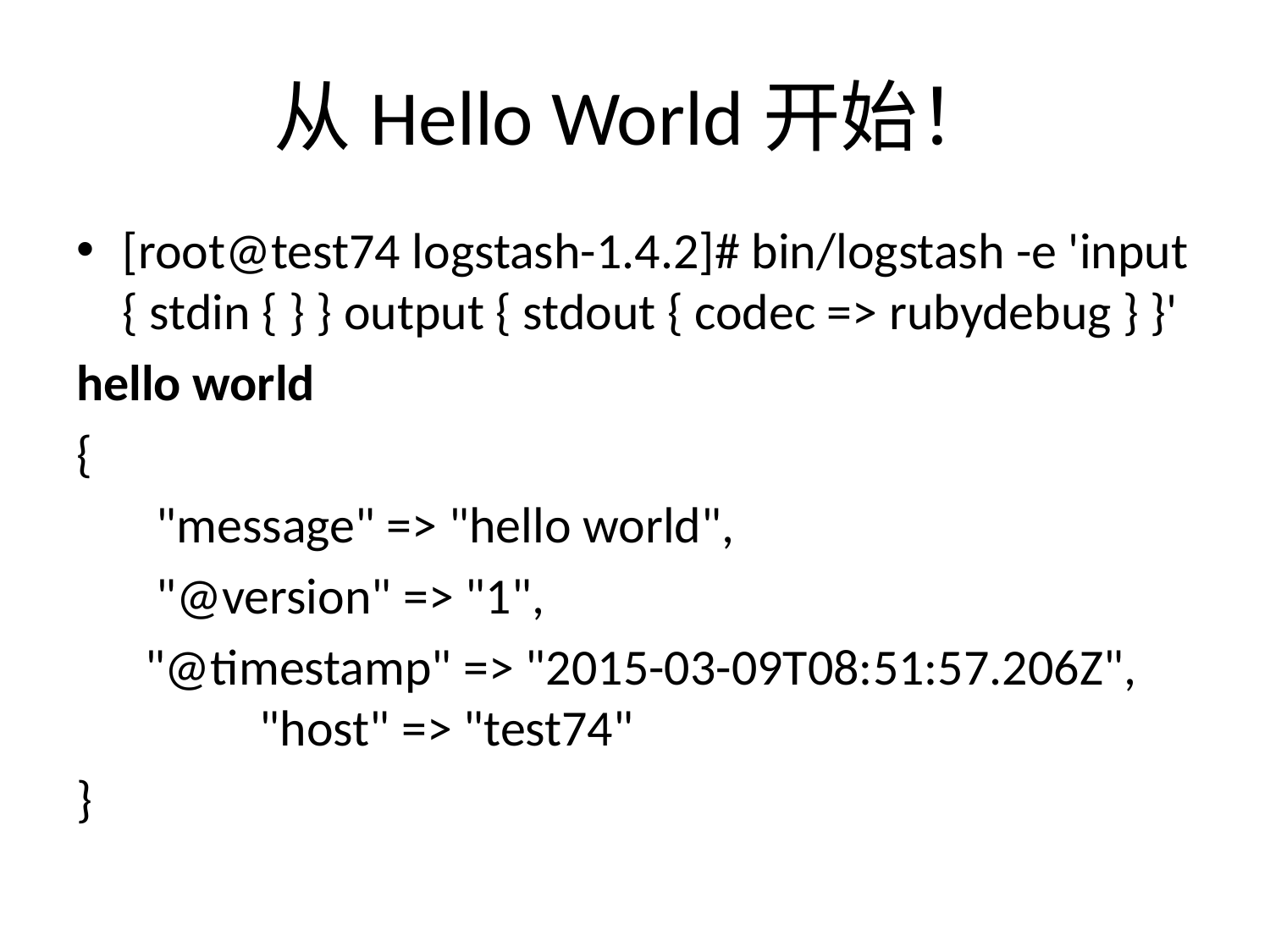

# 从Hello World开始！
[root@test74 logstash-1.4.2]# bin/logstash -e 'input { stdin { } } output { stdout { codec => rubydebug } }'
hello world
{
       "message" => "hello world",
       "@version" => "1",
      "@timestamp" => "2015-03-09T08:51:57.206Z",                 "host" => "test74"
}